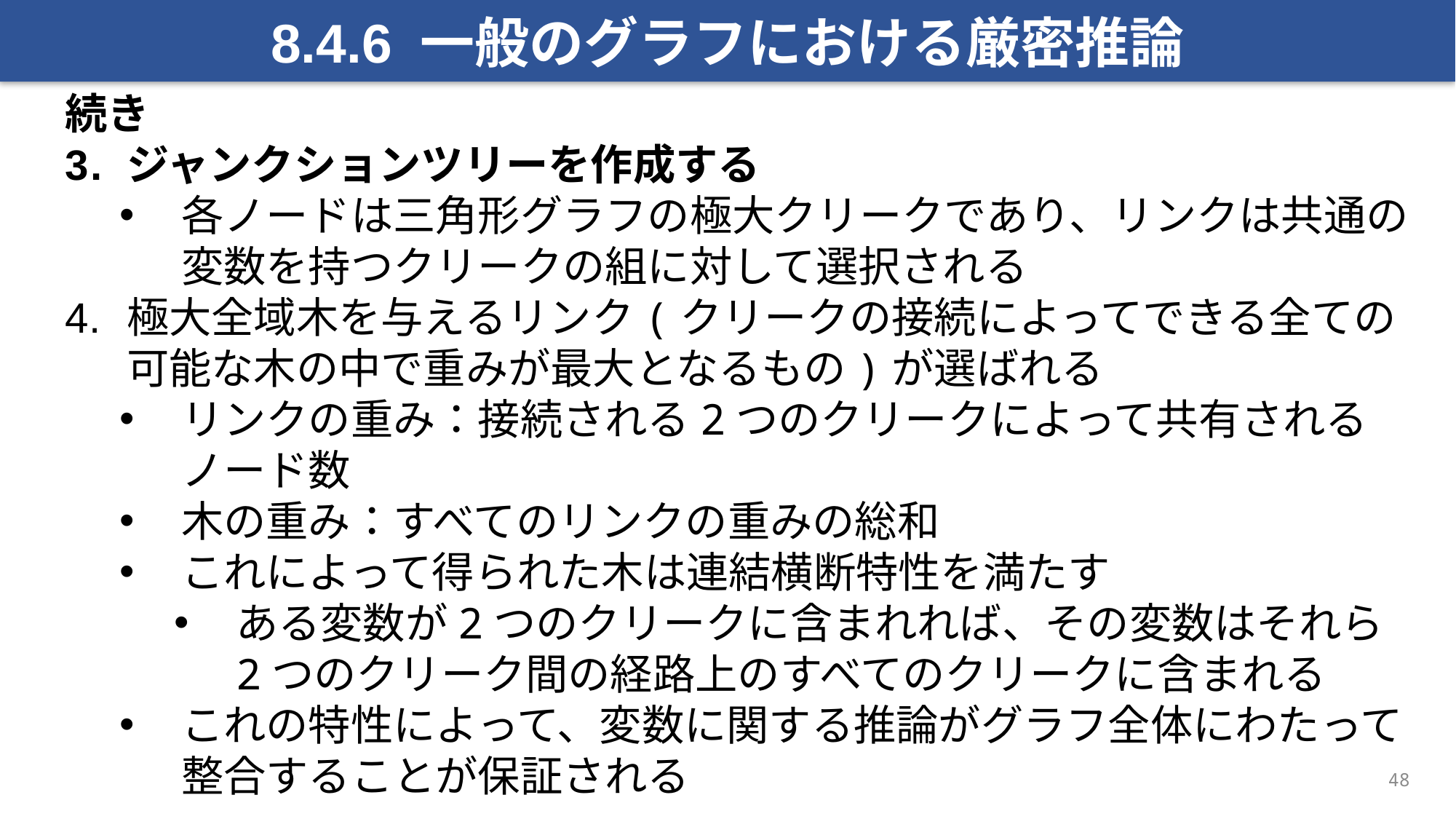

8.4.6 一般のグラフにおける厳密推論
続き
ジャンクションツリーを作成する
各ノードは三角形グラフの極大クリークであり、リンクは共通の変数を持つクリークの組に対して選択される
極大全域木を与えるリンク(クリークの接続によってできる全ての可能な木の中で重みが最大となるもの)が選ばれる
リンクの重み：接続される2つのクリークによって共有されるノード数
木の重み：すべてのリンクの重みの総和
これによって得られた木は連結横断特性を満たす
ある変数が2つのクリークに含まれれば、その変数はそれら2つのクリーク間の経路上のすべてのクリークに含まれる
これの特性によって、変数に関する推論がグラフ全体にわたって整合することが保証される
48